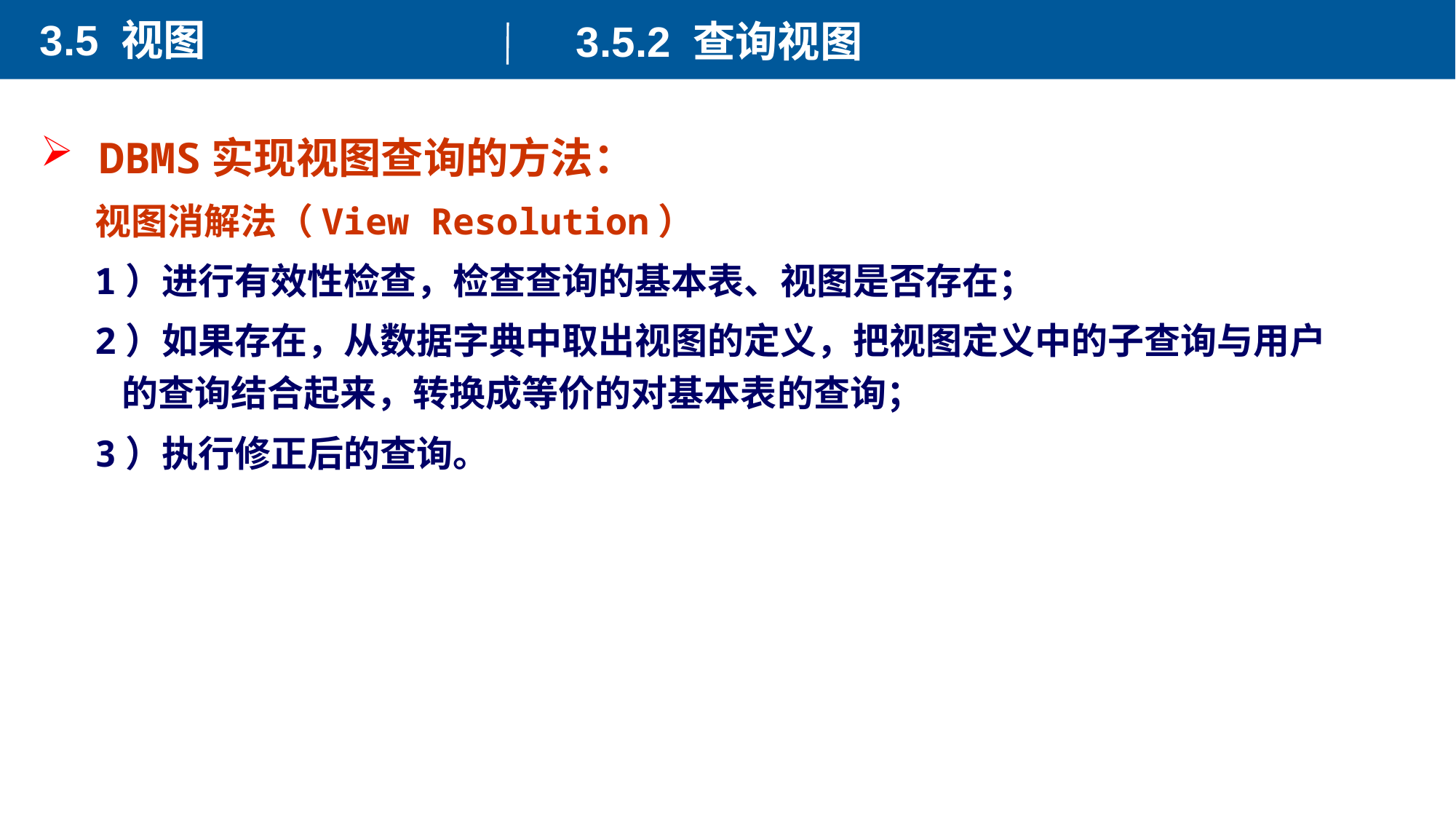

3.5 视图
3.5.2 查询视图

 DBMS实现视图查询的方法：
视图消解法（View Resolution）
1）进行有效性检查，检查查询的基本表、视图是否存在；
2）如果存在，从数据字典中取出视图的定义，把视图定义中的子查询与用户的查询结合起来，转换成等价的对基本表的查询；
3）执行修正后的查询。